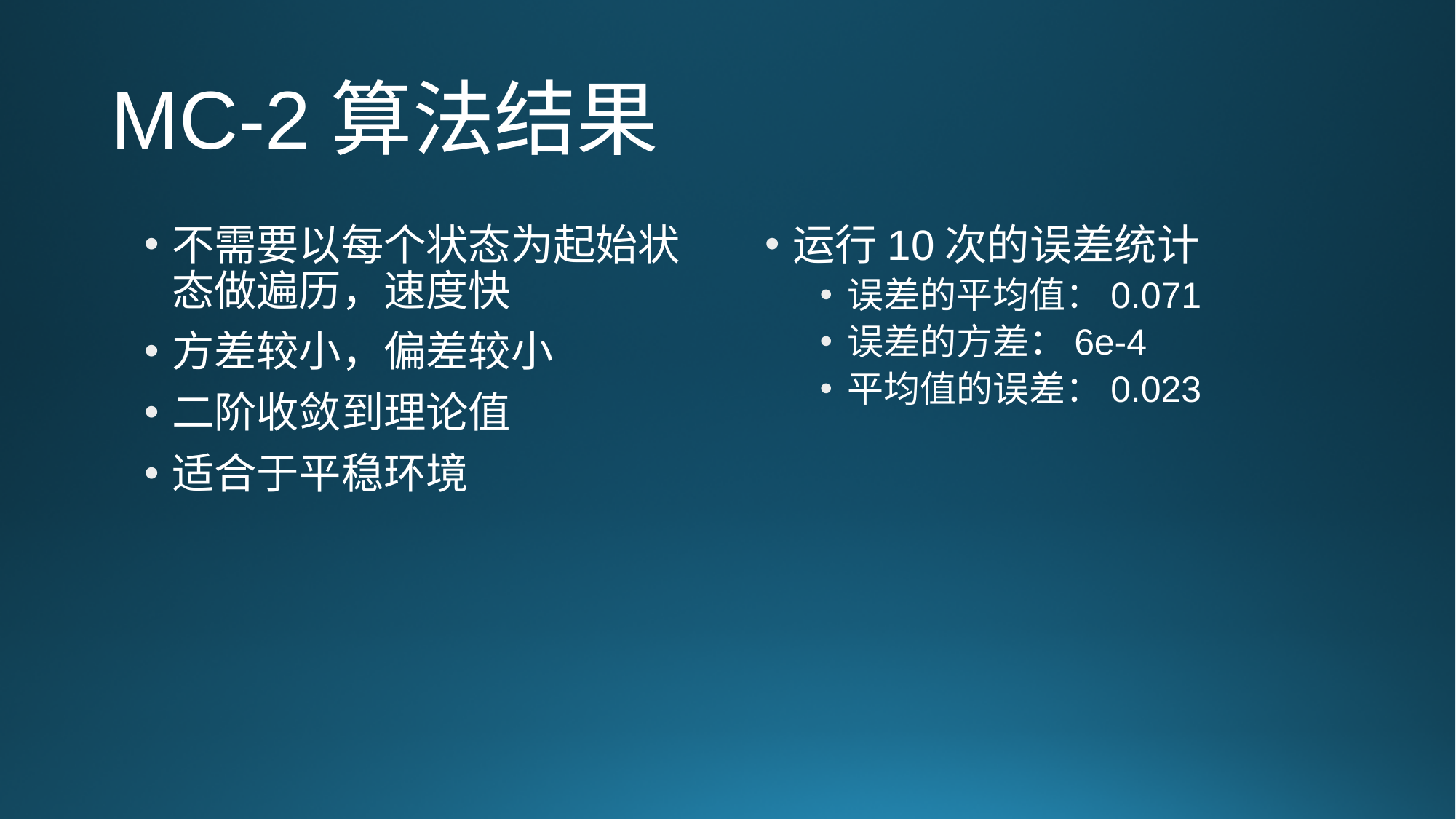

# MC-2算法结果
不需要以每个状态为起始状态做遍历，速度快
方差较小，偏差较小
二阶收敛到理论值
适合于平稳环境
运行10次的误差统计
误差的平均值：0.071
误差的方差：6e-4
平均值的误差：0.023